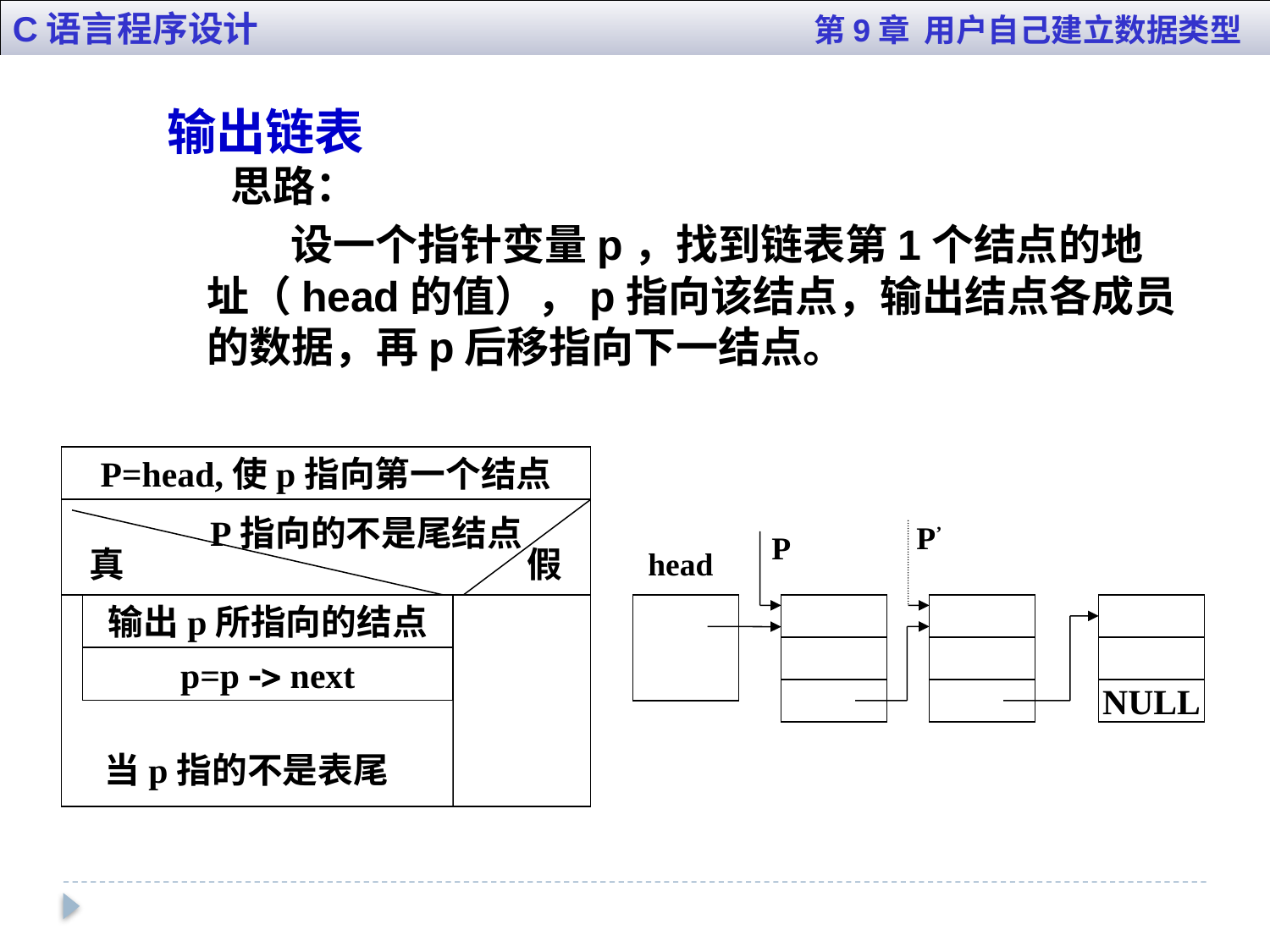

C语言程序设计                                                                     第9章  用户自己建立数据类型
输出链表
思路：
          设一个指针变量p，找到链表第1个结点的地址（head的值），p指向该结点，输出结点各成员的数据，再p后移指向下一结点。
P=head,使p指向第一个结点
          P指向的不是尾结点
真                                                  假

输出p所指向的结点
p=p −> next
当p指的不是表尾

P’

P
head

NULL